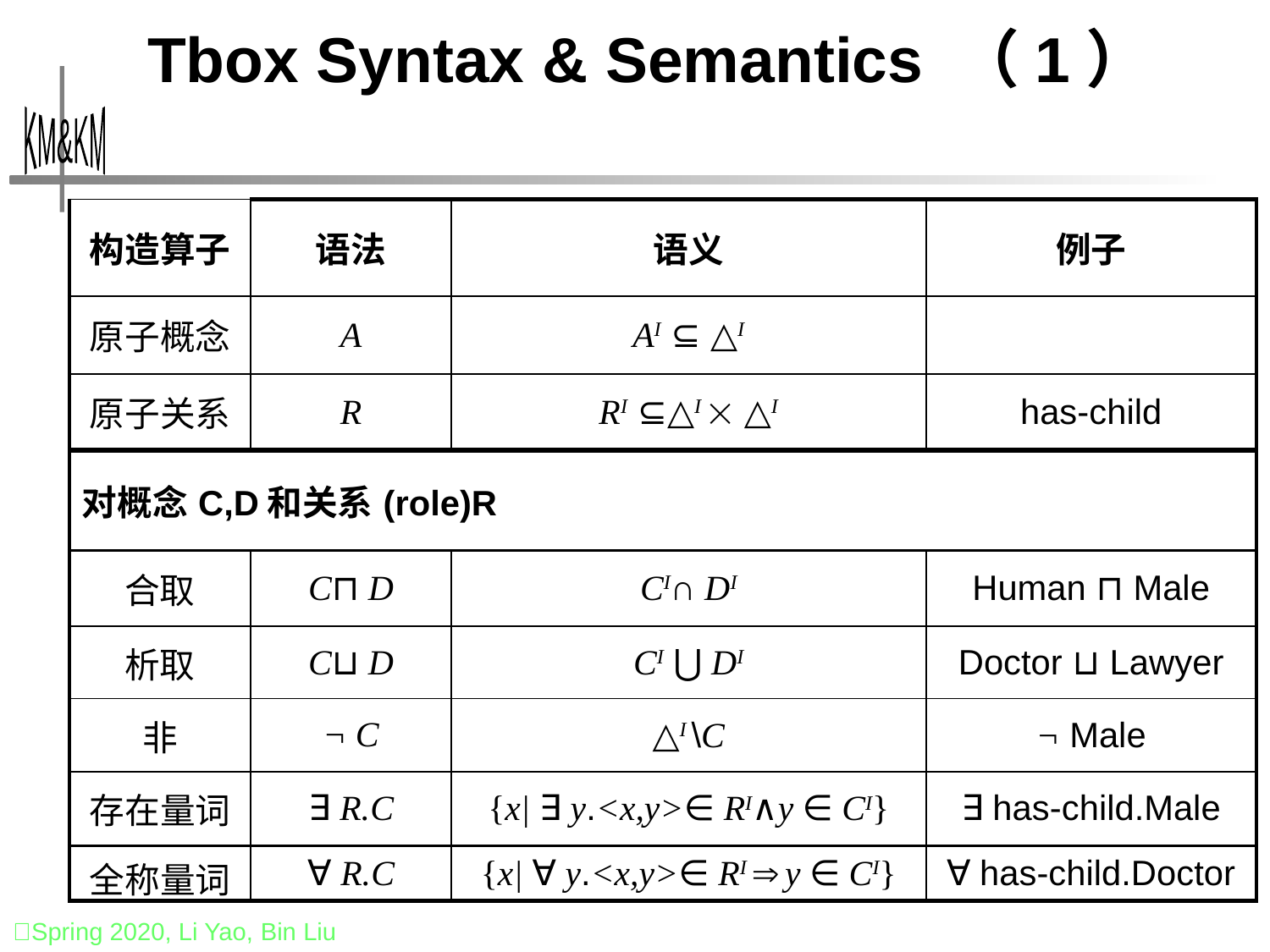

Tbox Syntax & Semantics （1）
| 构造算子 | 语法 | 语义 | 例子 |
| --- | --- | --- | --- |
| 原子概念 | A | AI ⊆ △I | Human |
| 原子关系 | R | RI ⊆△I × △I | has-child |
| 对概念C,D和关系(role)R |  |  |  |
| 合取 | C⊓ D | CI∩ DI | Human ⊓ Male |
| 析取 | C⊔ D | CI ⋃ DI | Doctor ⊔ Lawyer |
| 非 | ¬ C | △I \C | ¬ Male |
| 存在量词 | ∃ R.C | {x| ∃ y.<x,y>∈ RI∧y ∈ CI} | ∃ has-child.Male |
| 全称量词 | ∀ R.C | {x| ∀ y.<x,y>∈ RI ⇒ y ∈ CI} | ∀ has-child.Doctor |